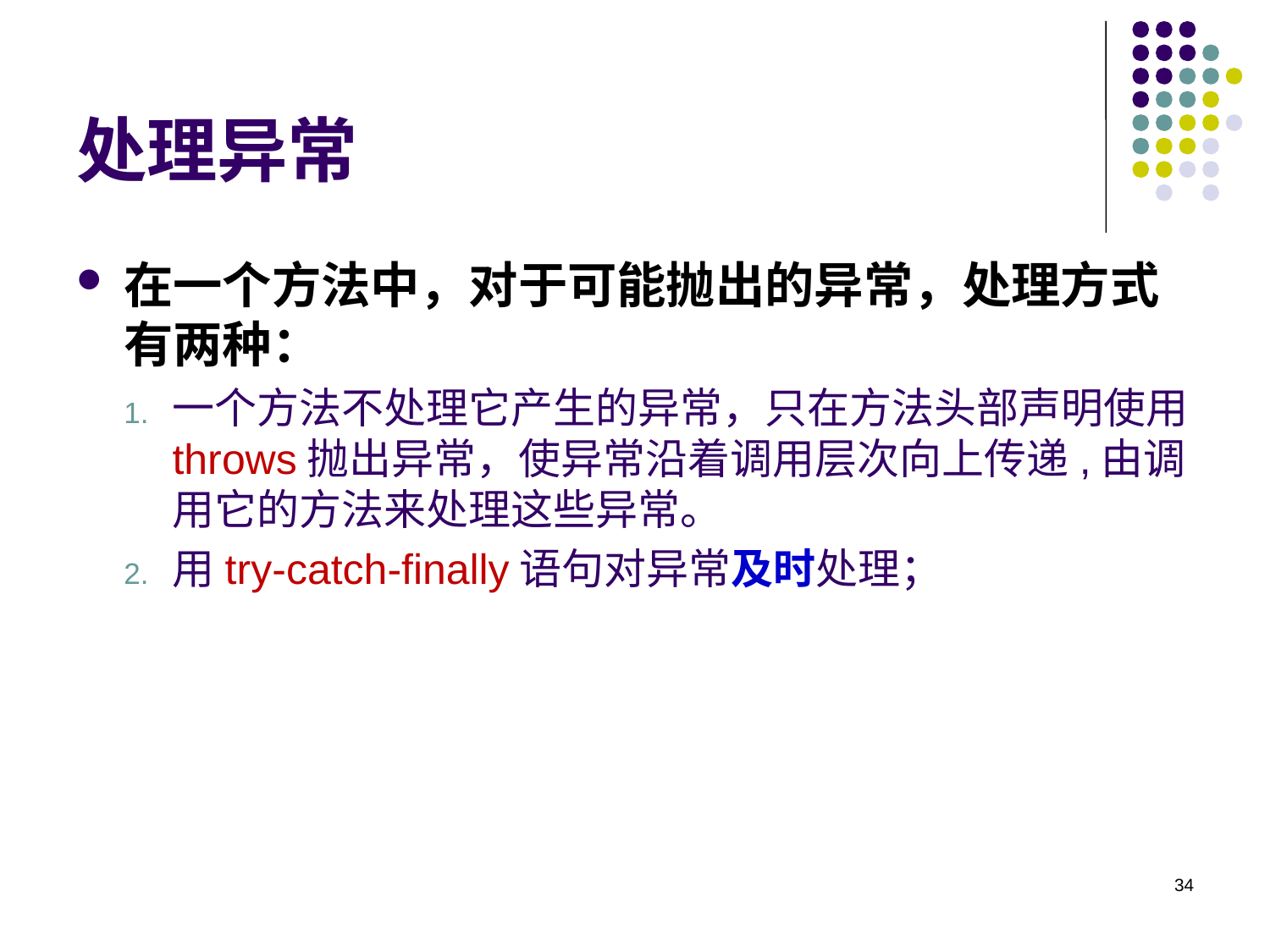

# 处理异常
在一个方法中，对于可能抛出的异常，处理方式有两种：
一个方法不处理它产生的异常，只在方法头部声明使用throws抛出异常，使异常沿着调用层次向上传递,由调用它的方法来处理这些异常。
用try-catch-finally语句对异常及时处理；

34